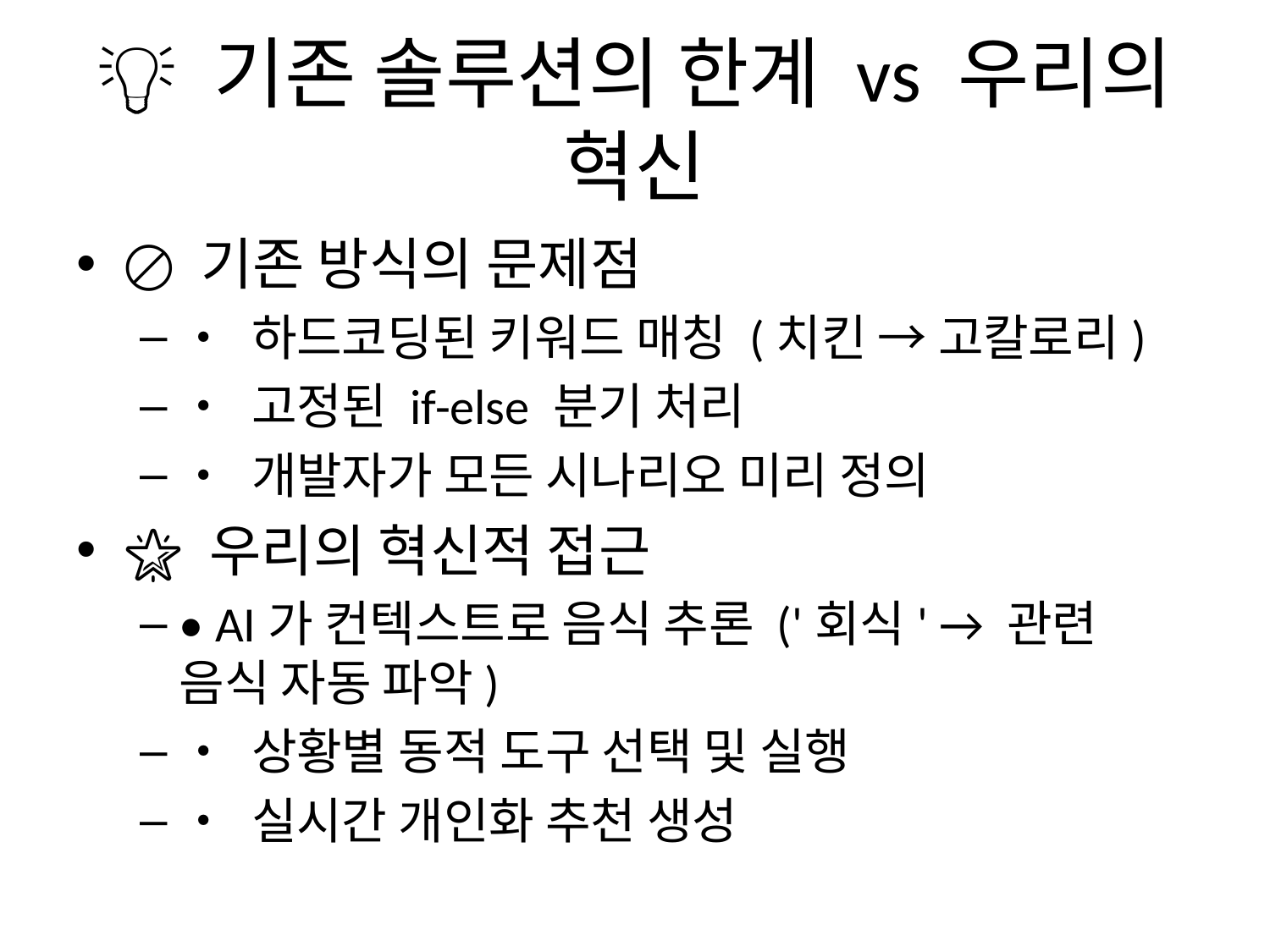

# 💡 기존 솔루션의 한계 vs 우리의 혁신
🚫 기존 방식의 문제점
• 하드코딩된 키워드 매칭 (치킨 → 고칼로리)
• 고정된 if-else 분기 처리
• 개발자가 모든 시나리오 미리 정의
🌟 우리의 혁신적 접근
• AI가 컨텍스트로 음식 추론 ('회식' → 관련 음식 자동 파악)
• 상황별 동적 도구 선택 및 실행
• 실시간 개인화 추천 생성